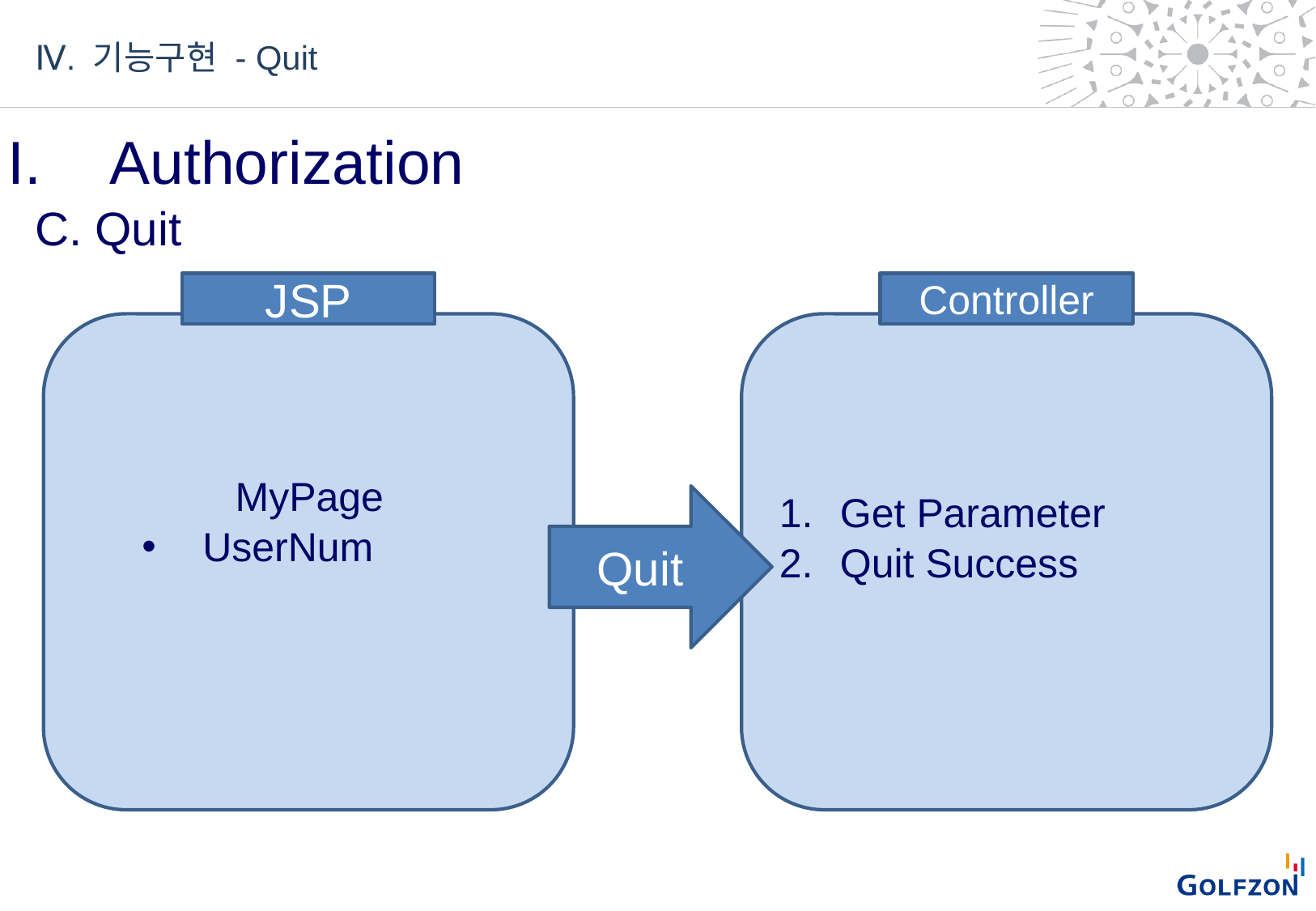

Ⅳ. 기능구현 - Quit
I. 	Authorization
C. Quit

JSP
MyPage
UserNum

Controller

Get Parameter
Quit Success

Quit